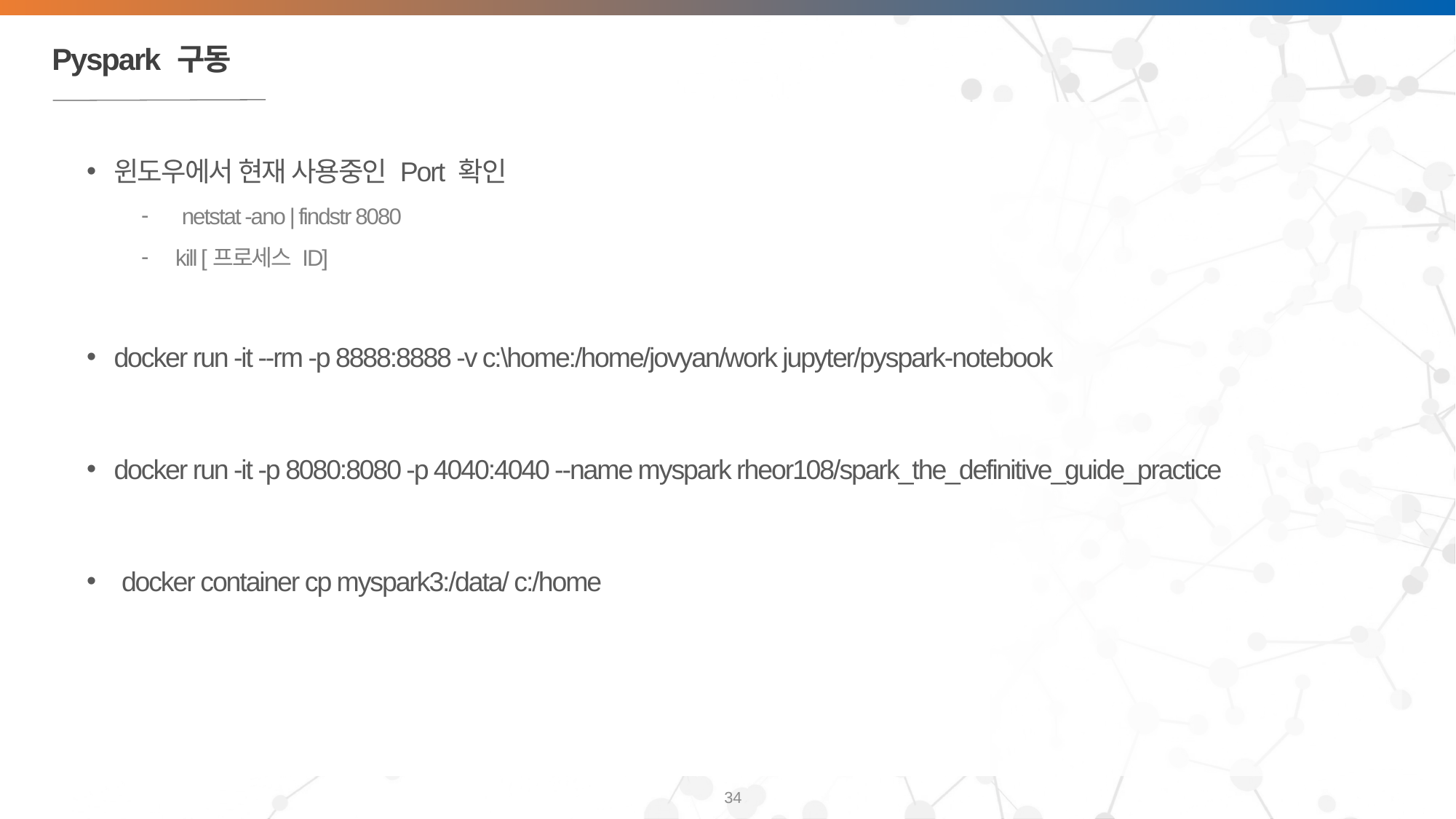

# Pyspark 구동

윈도우에서 현재 사용중인 Port 확인
 netstat -ano | findstr 8080
kill [프로세스 ID]

docker run -it --rm -p 8888:8888 -v c:\home:/home/jovyan/work jupyter/pyspark-notebook

docker run -it -p 8080:8080 -p 4040:4040 --name myspark rheor108/spark_the_definitive_guide_practice

 docker container cp myspark3:/data/ c:/home
34